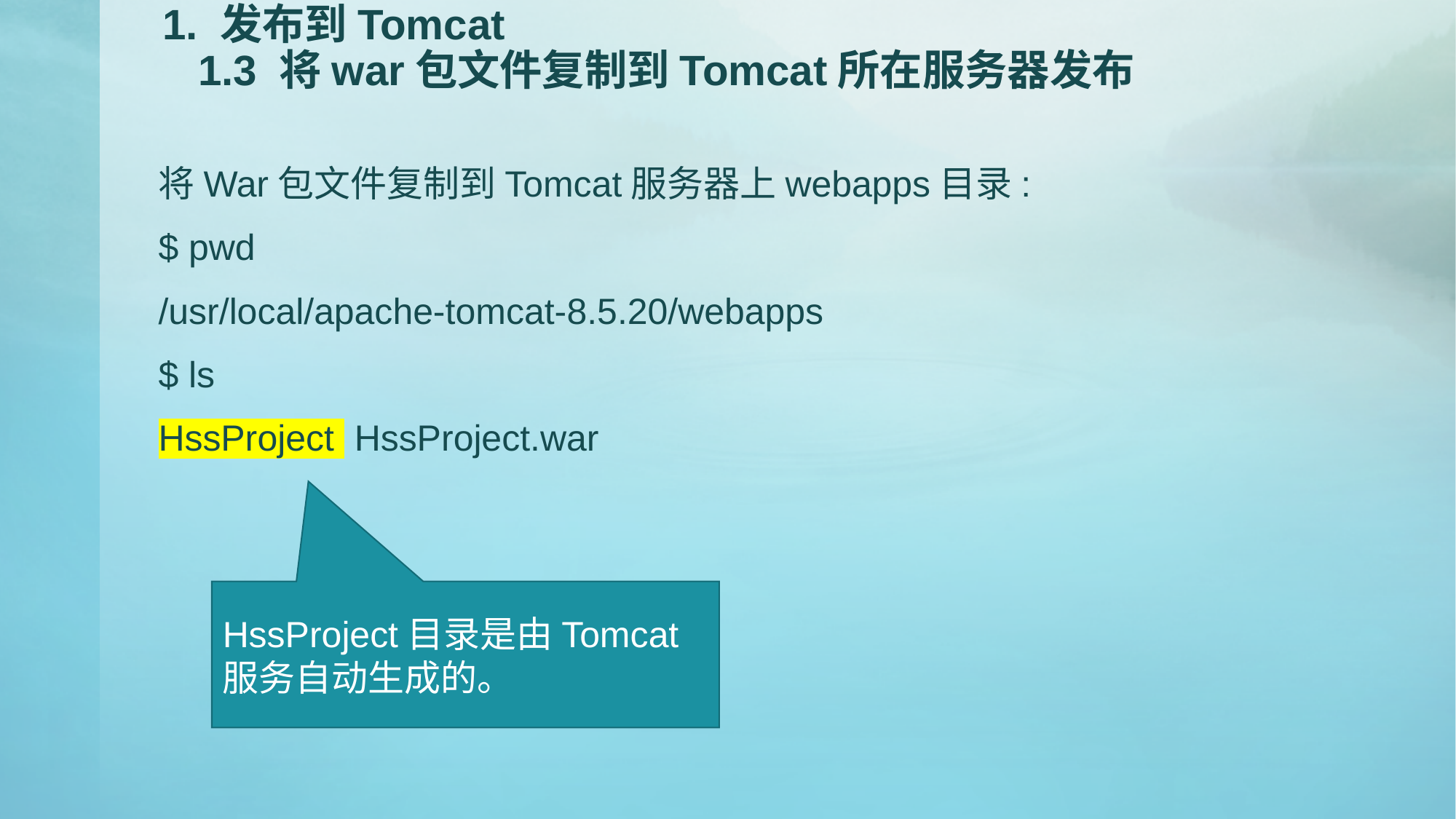

# 1. 发布到Tomcat 1.3 将war包文件复制到Tomcat所在服务器发布
将War包文件复制到Tomcat服务器上webapps目录:
$ pwd
/usr/local/apache-tomcat-8.5.20/webapps
$ ls
HssProject  HssProject.war
HssProject目录是由Tomcat服务自动生成的。